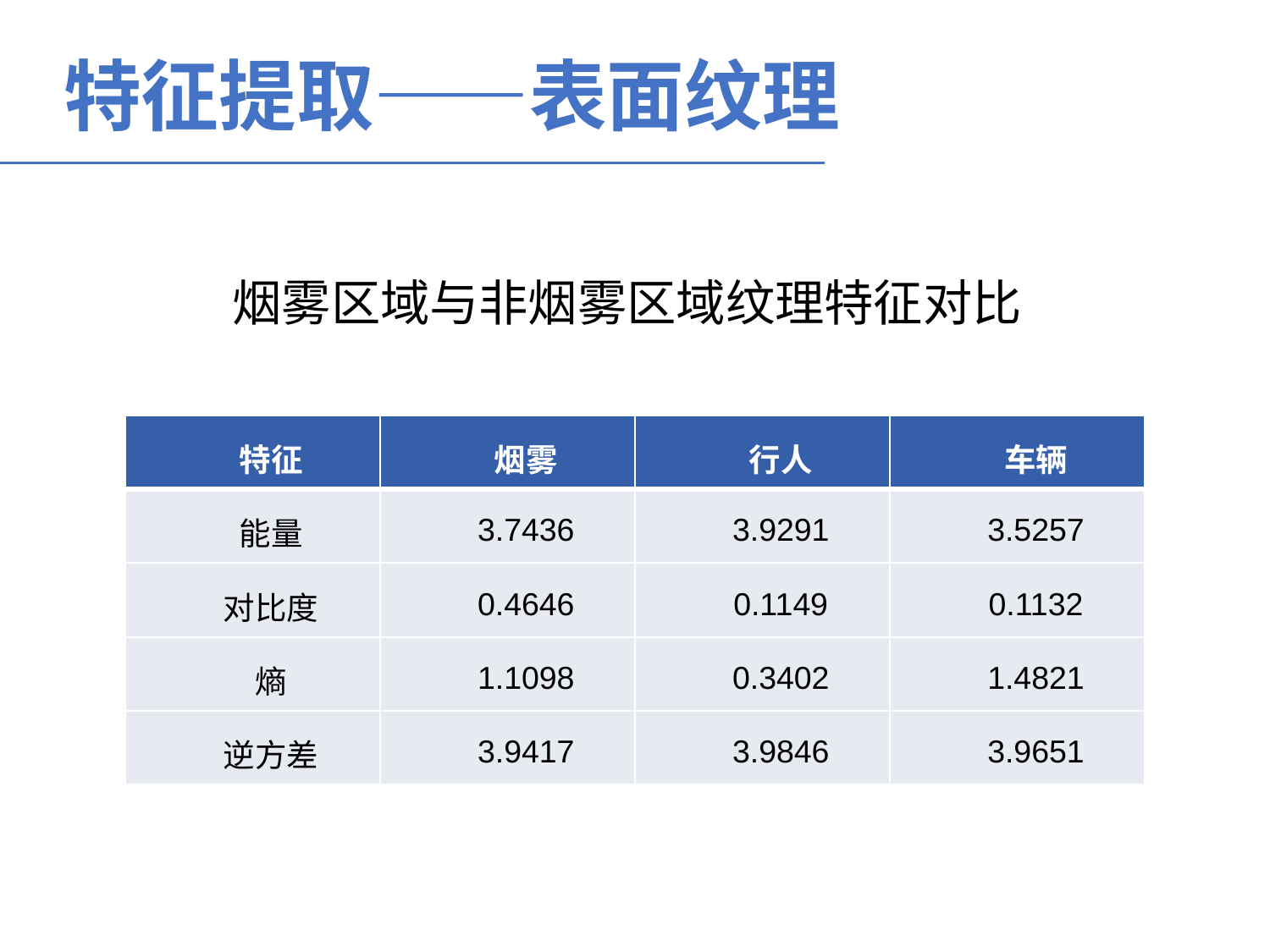

特征提取——表面纹理
烟雾区域与非烟雾区域纹理特征对比
| 特征 | 烟雾 | 行人 | 车辆 |
| --- | --- | --- | --- |
| 能量 | 3.7436 | 3.9291 | 3.5257 |
| 对比度 | 0.4646 | 0.1149 | 0.1132 |
| 熵 | 1.1098 | 0.3402 | 1.4821 |
| 逆方差 | 3.9417 | 3.9846 | 3.9651 |